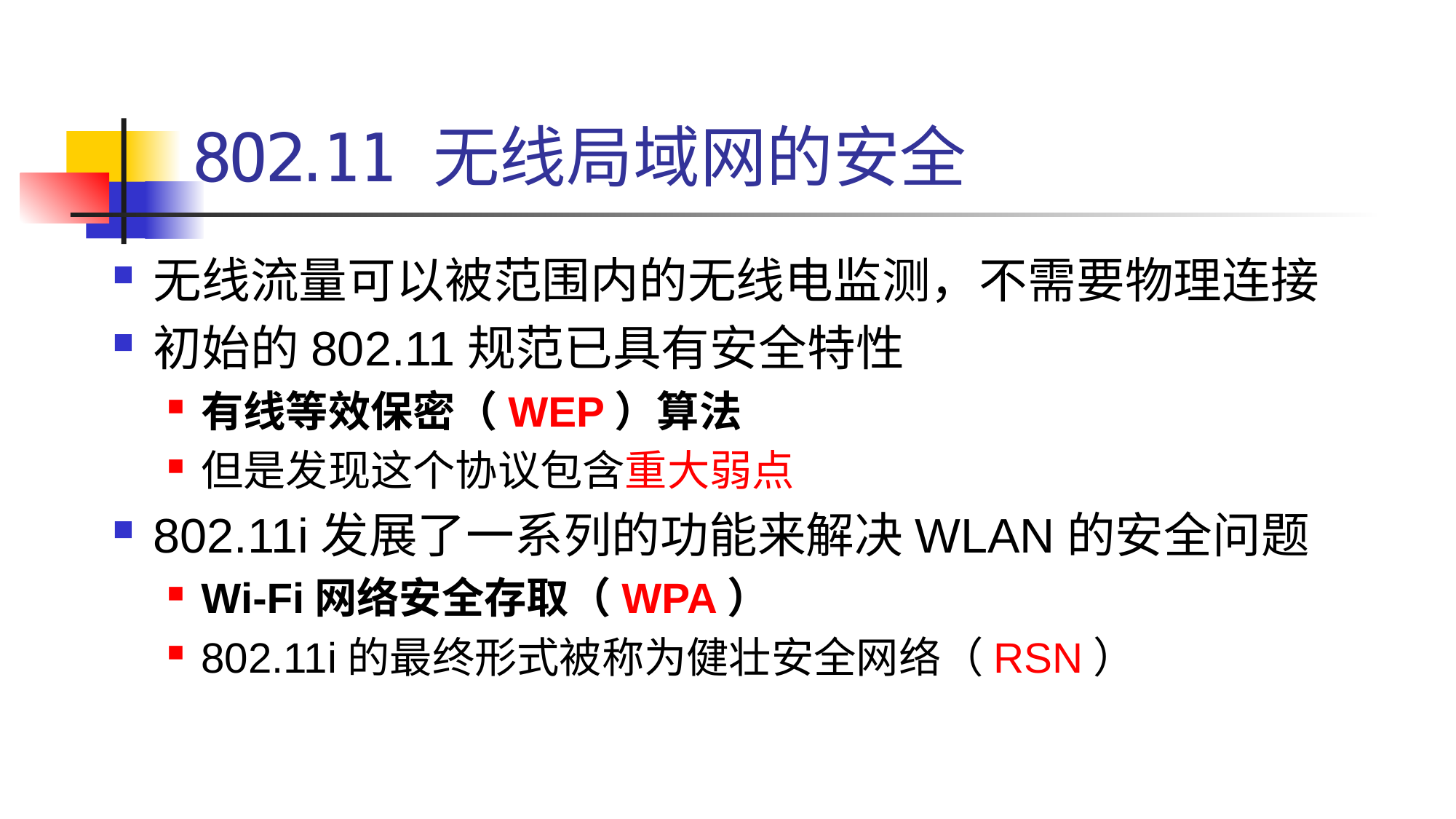

# 802.11 无线局域网的安全
无线流量可以被范围内的无线电监测，不需要物理连接
初始的802.11规范已具有安全特性
有线等效保密（WEP）算法
但是发现这个协议包含重大弱点
802.11i发展了一系列的功能来解决WLAN的安全问题
Wi-Fi网络安全存取（WPA）
802.11i的最终形式被称为健壮安全网络（RSN）